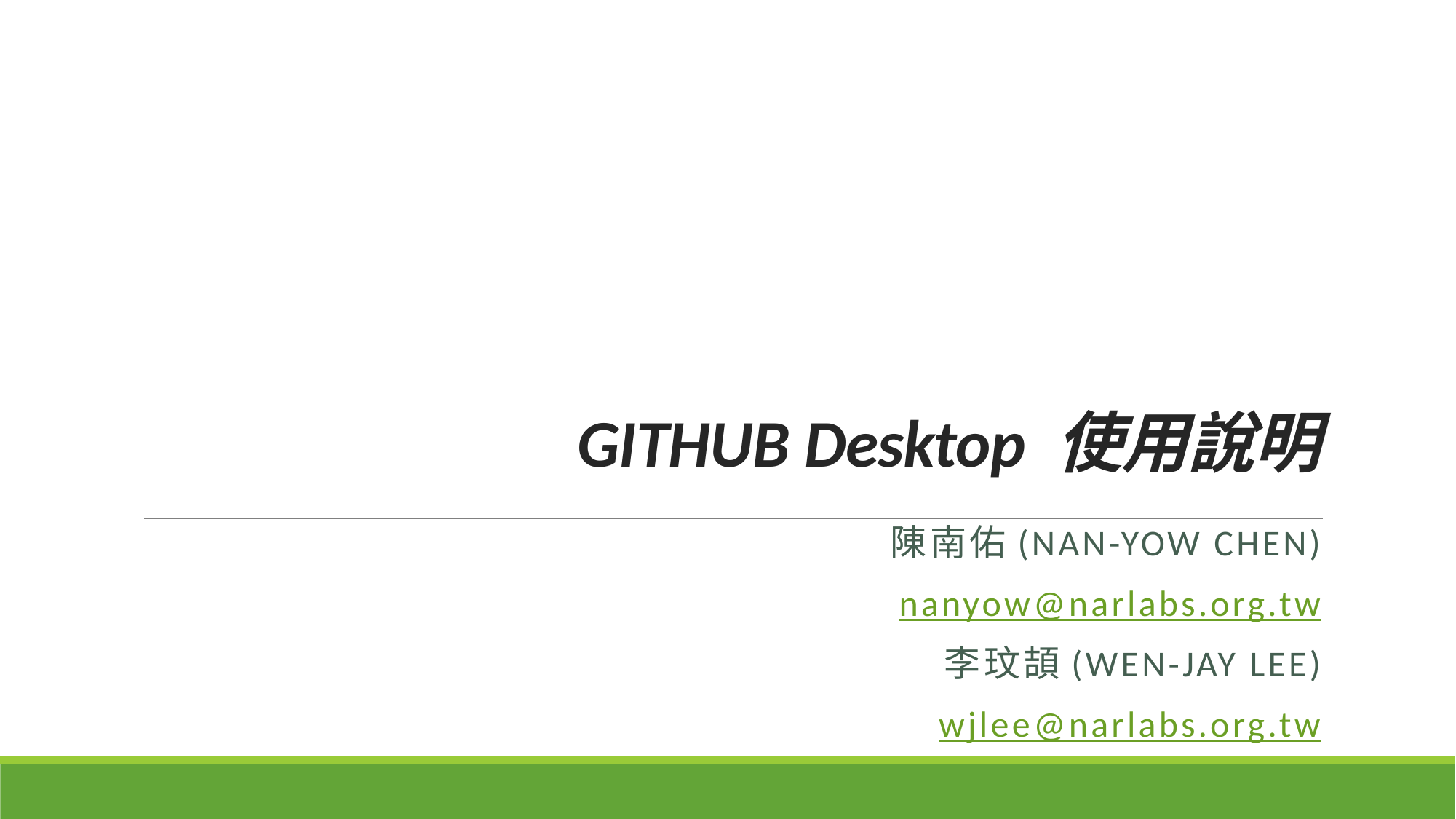

# GITHUB Desktop 使用說明
陳南佑(nan-yow Chen)
nanyow@narlabs.org.tw
李玟頡(Wen-Jay lee)
wjlee@narlabs.org.tw